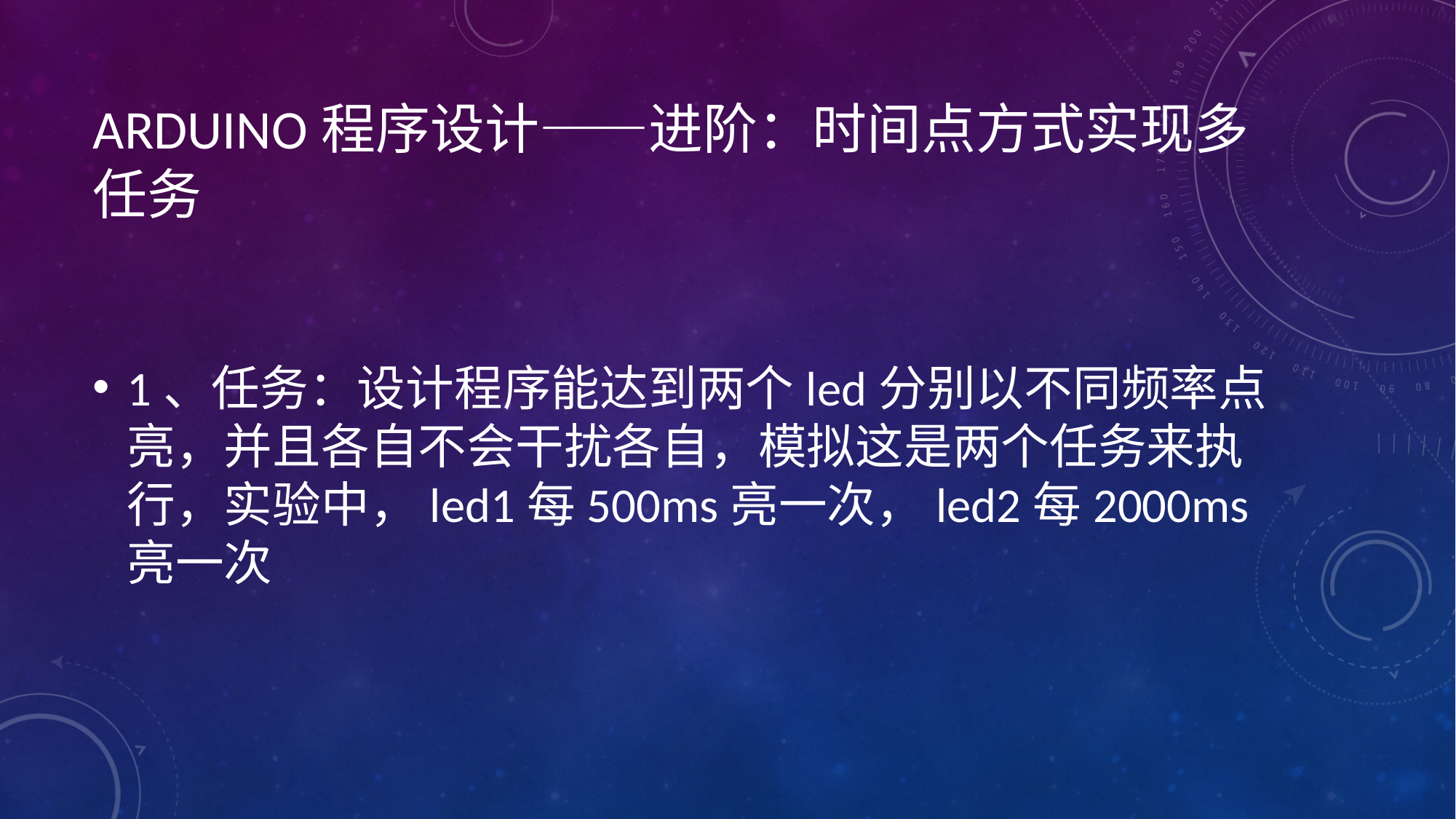

# Arduino程序设计——进阶：时间点方式实现多任务
1、任务：设计程序能达到两个led分别以不同频率点亮，并且各自不会干扰各自，模拟这是两个任务来执行，实验中，led1每500ms亮一次，led2每2000ms亮一次